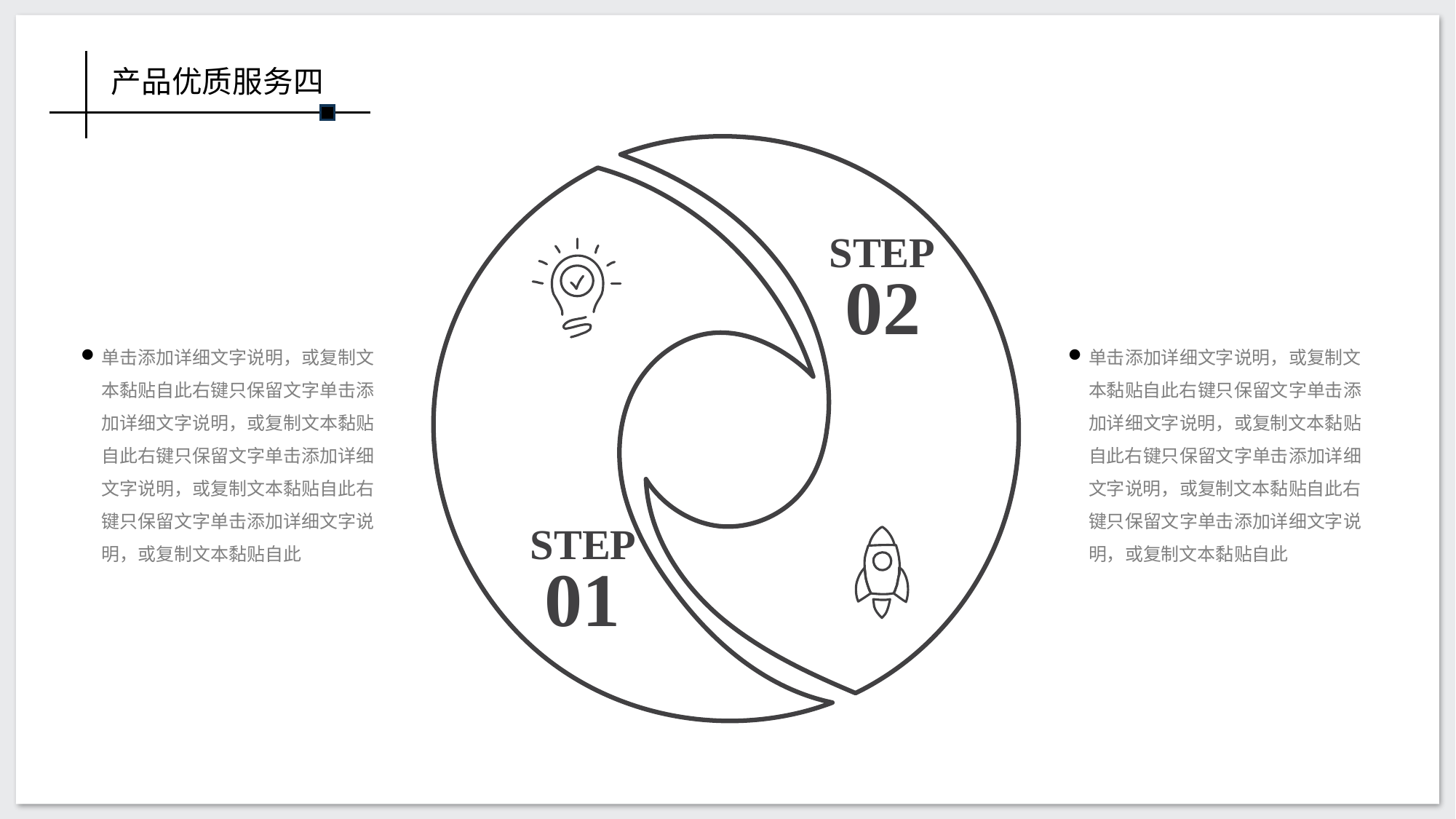

产品优质服务四

STEP
02

单击添加详细文字说明，或复制文本黏贴自此右键只保留文字单击添加详细文字说明，或复制文本黏贴自此右键只保留文字单击添加详细文字说明，或复制文本黏贴自此右键只保留文字单击添加详细文字说明，或复制文本黏贴自此
单击添加详细文字说明，或复制文本黏贴自此右键只保留文字单击添加详细文字说明，或复制文本黏贴自此右键只保留文字单击添加详细文字说明，或复制文本黏贴自此右键只保留文字单击添加详细文字说明，或复制文本黏贴自此
STEP
01